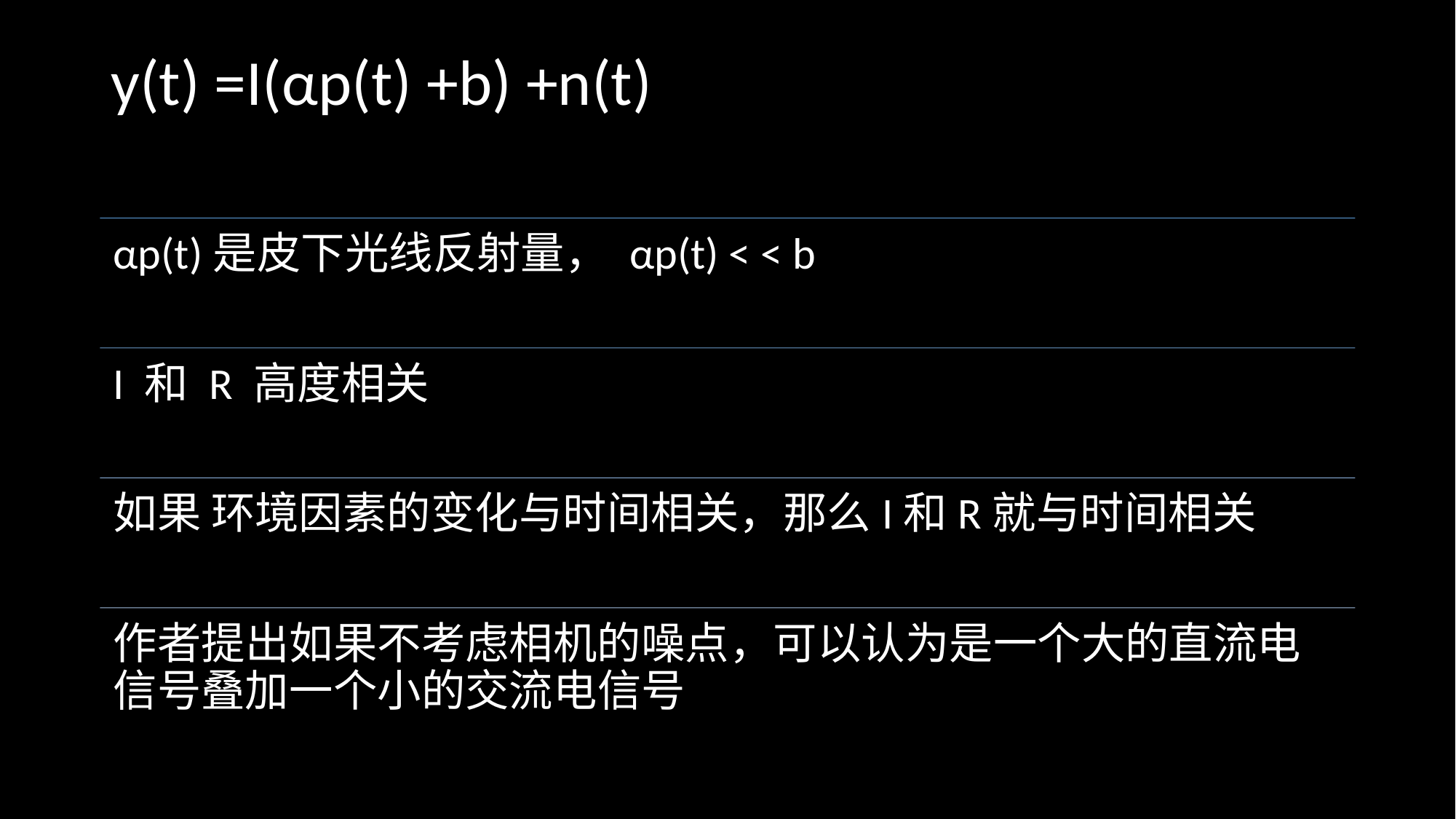

# y(t) =I(αp(t) +b) +n(t)
αp(t)是皮下光线反射量， αp(t) < < b
I 和 R 高度相关
如果 环境因素的变化与时间相关，那么I和R就与时间相关
作者提出如果不考虑相机的噪点，可以认为是一个大的直流电信号叠加一个小的交流电信号